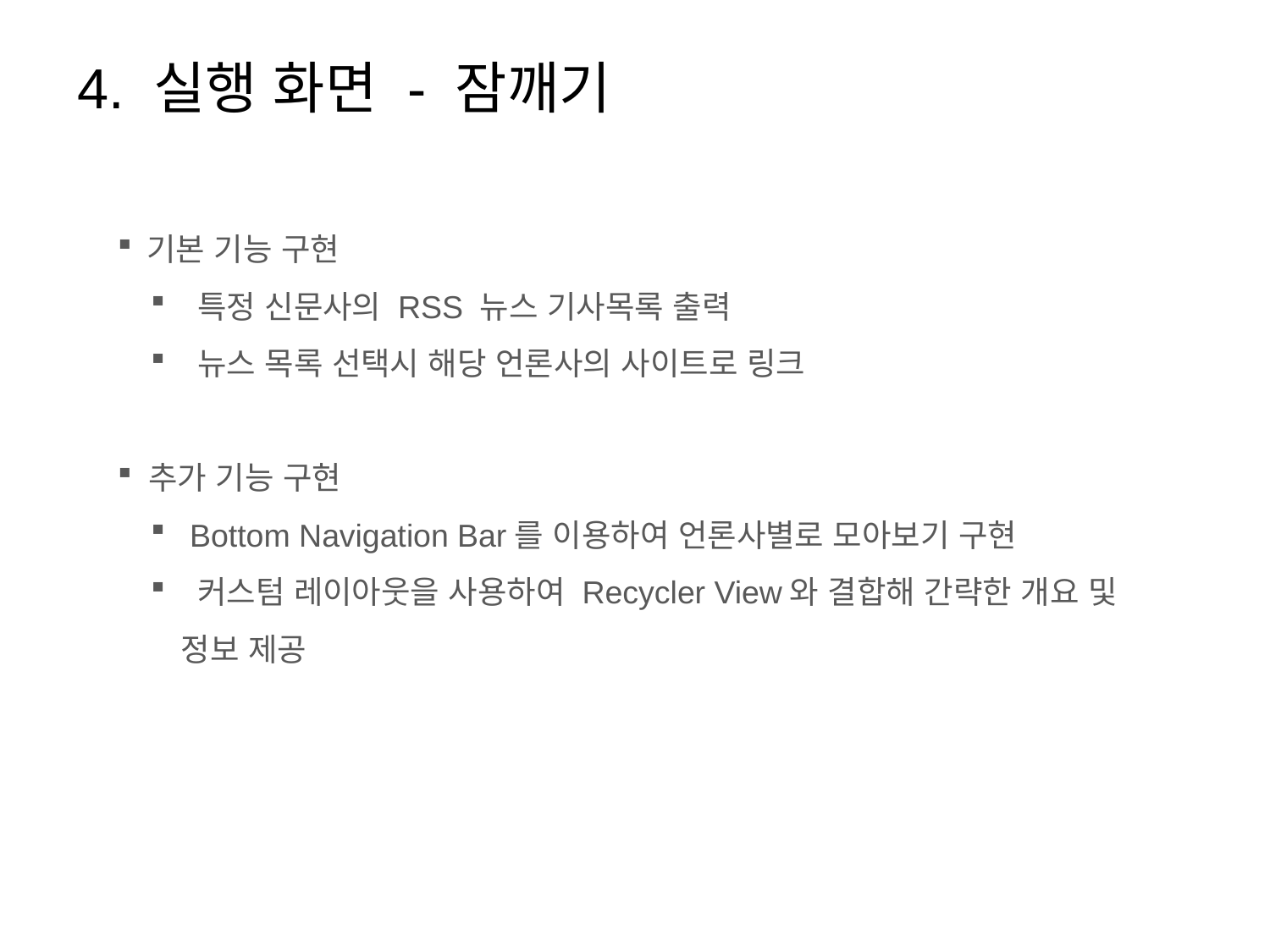

4. 실행 화면 - 잠깨기

 기본 기능 구현
 특정 신문사의 RSS 뉴스 기사목록 출력
 뉴스 목록 선택시 해당 언론사의 사이트로 링크

 추가 기능 구현
 Bottom Navigation Bar를 이용하여 언론사별로 모아보기 구현
 커스텀 레이아웃을 사용하여 Recycler View와 결합해 간략한 개요 및 정보 제공